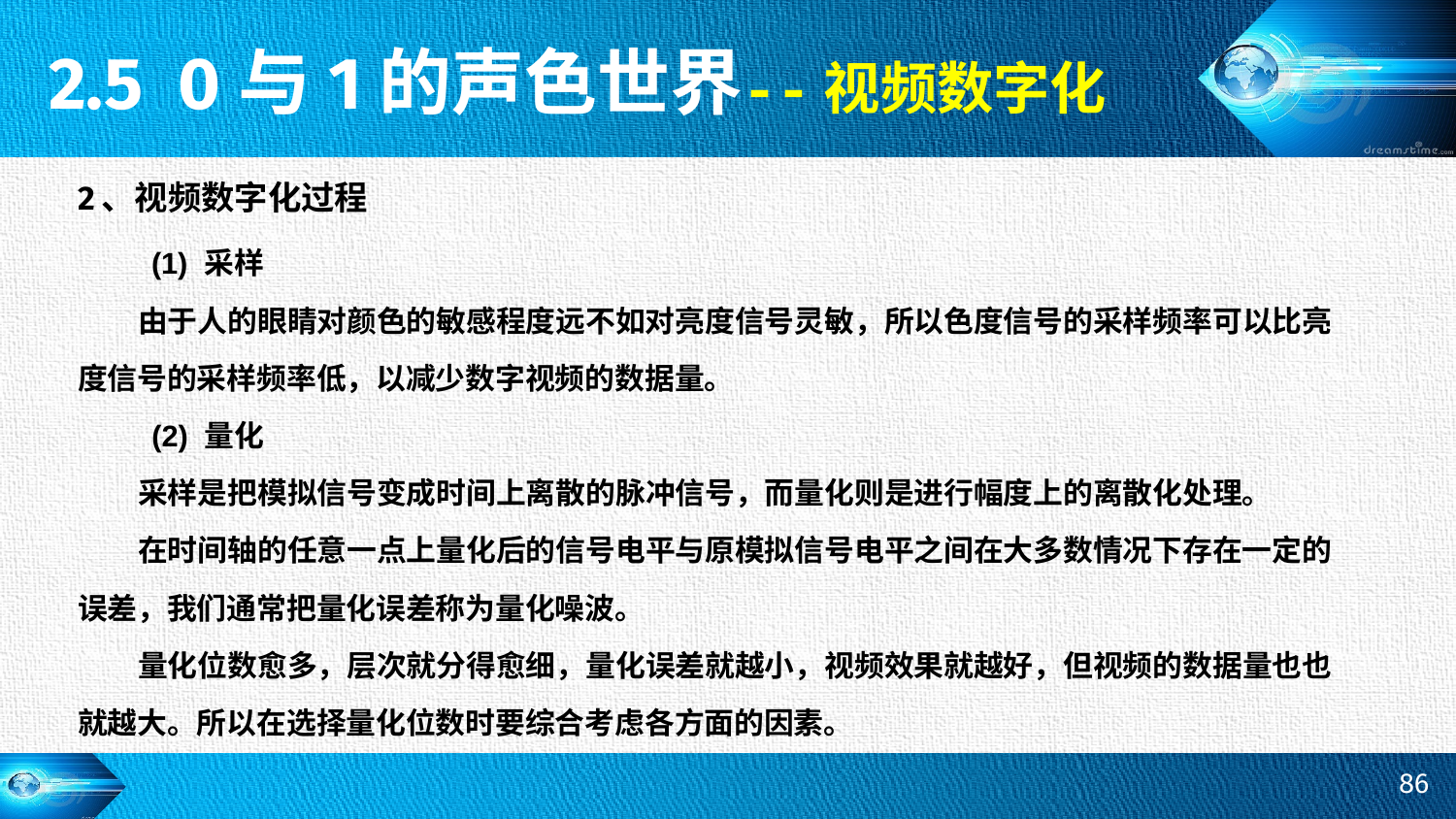

2.5  0与1的声色世界
--视频数字化
2、视频数字化过程
        (1)	采样
        由于人的眼睛对颜色的敏感程度远不如对亮度信号灵敏，所以色度信号的采样频率可以比亮度信号的采样频率低，以减少数字视频的数据量。
         (2)	量化
        采样是把模拟信号变成时间上离散的脉冲信号，而量化则是进行幅度上的离散化处理。
        在时间轴的任意一点上量化后的信号电平与原模拟信号电平之间在大多数情况下存在一定的误差，我们通常把量化误差称为量化噪波。
        量化位数愈多，层次就分得愈细，量化误差就越小，视频效果就越好，但视频的数据量也也就越大。所以在选择量化位数时要综合考虑各方面的因素。

86